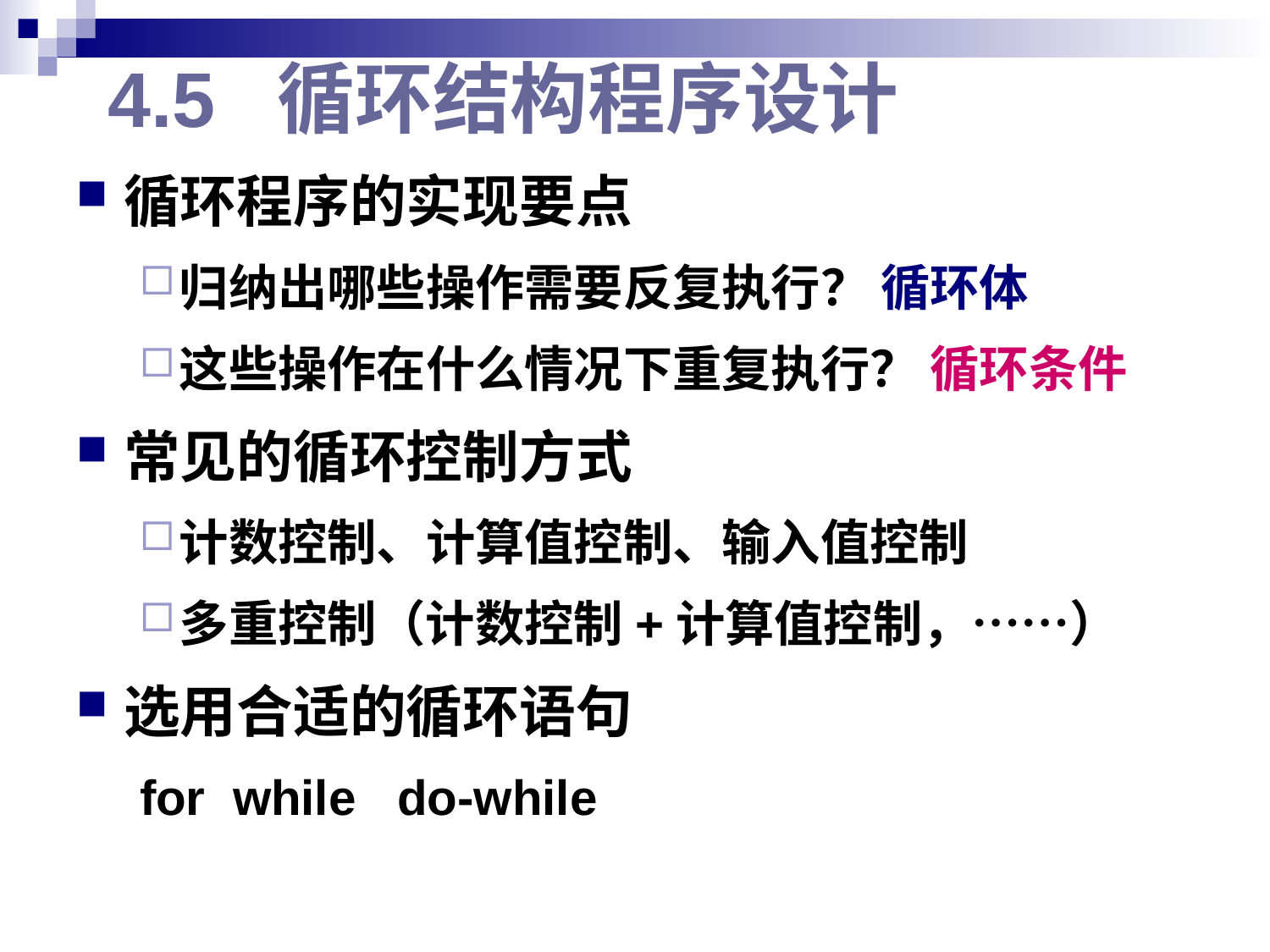

# 4.5  循环结构程序设计
循环程序的实现要点
归纳出哪些操作需要反复执行？ 循环体
这些操作在什么情况下重复执行？ 循环条件
常见的循环控制方式
计数控制、计算值控制、输入值控制
多重控制（计数控制+计算值控制，……）
选用合适的循环语句
for  while   do-while